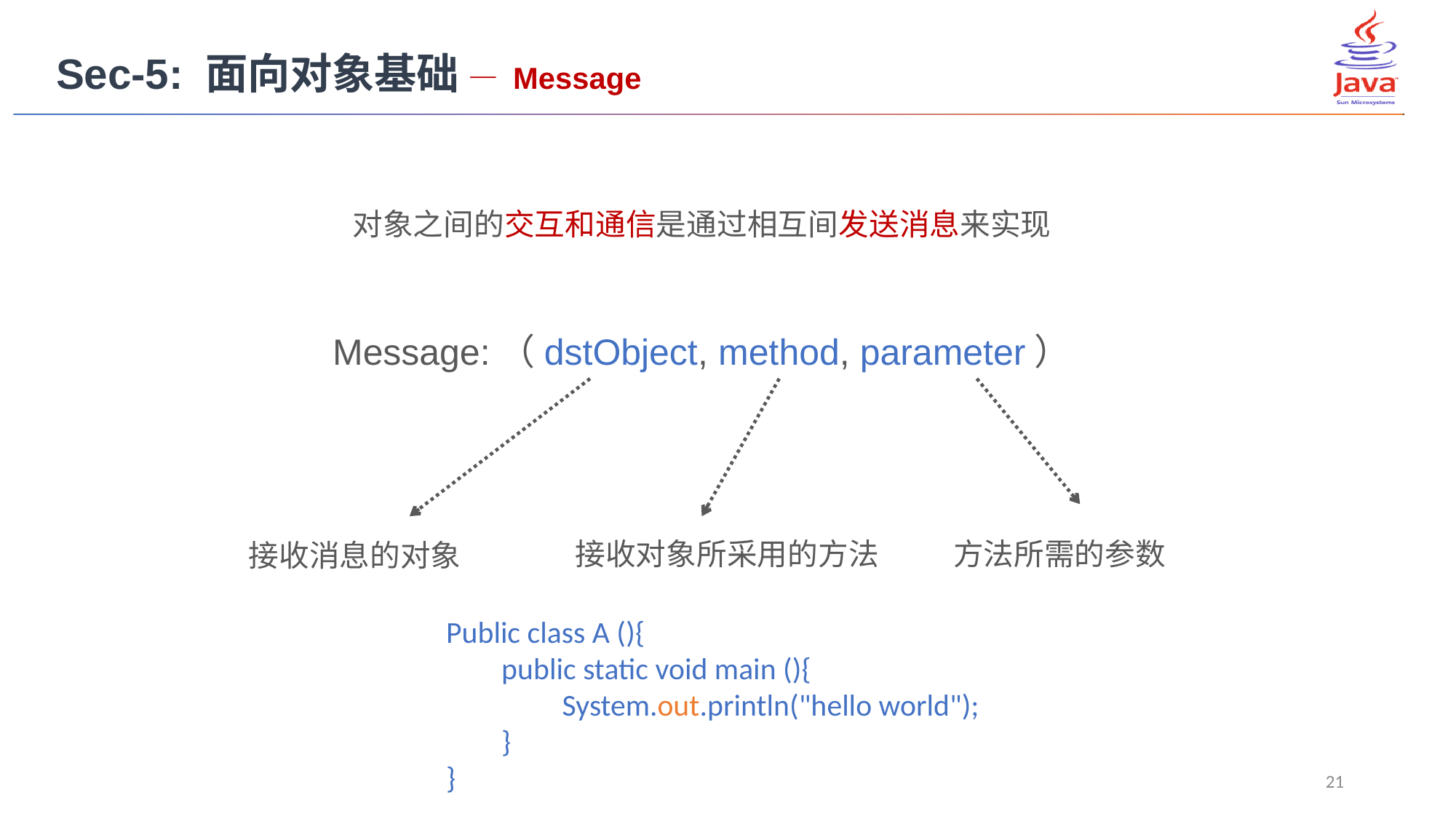

Sec-5: 面向对象基础 — Message
对象之间的交互和通信是通过相互间发送消息来实现
Message:（dstObject, method, parameter）
接收对象所采用的方法
方法所需的参数
接收消息的对象
Public class A (){
        public static void main (){
	 System.out.println("hello world");
        }
}
21